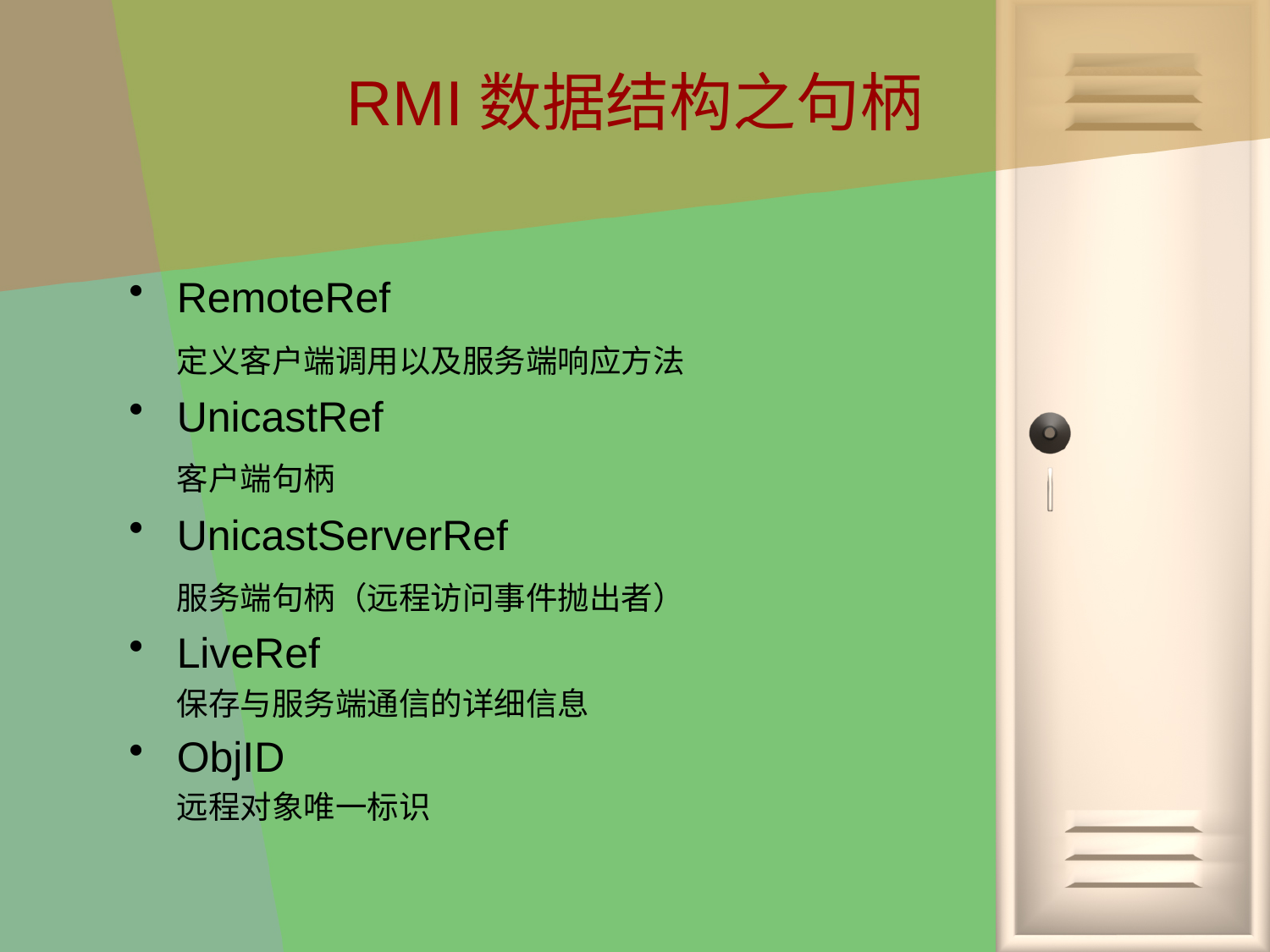

# RMI数据结构之句柄
RemoteRef
	定义客户端调用以及服务端响应方法
UnicastRef
	客户端句柄
UnicastServerRef
	服务端句柄（远程访问事件抛出者）
LiveRef
	保存与服务端通信的详细信息
ObjID
	远程对象唯一标识